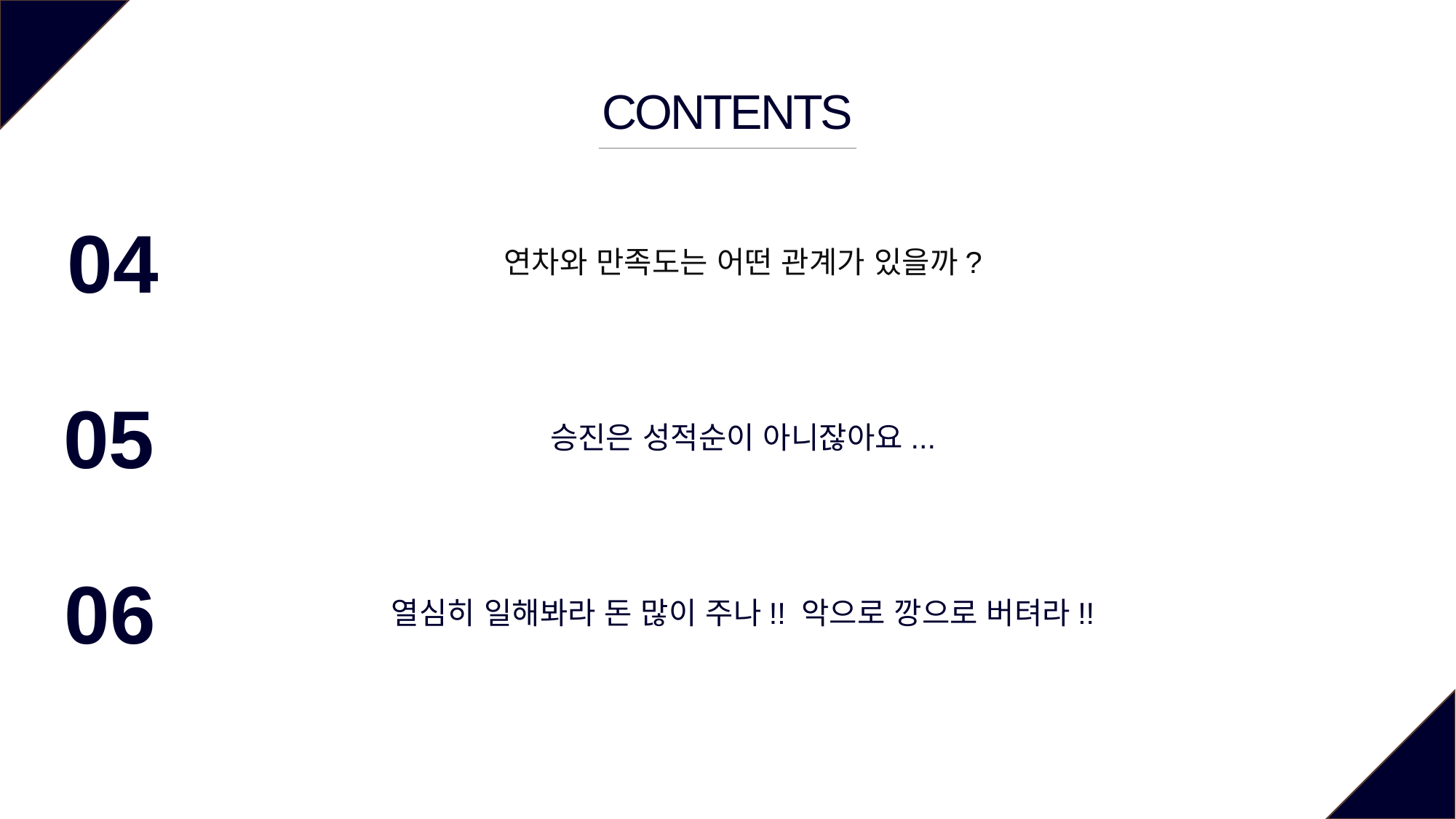

CONTENTS
04
연차와 만족도는 어떤 관계가 있을까?
05
승진은 성적순이 아니잖아요...
06
열심히 일해봐라 돈 많이 주나!! 악으로 깡으로 버텨라!!